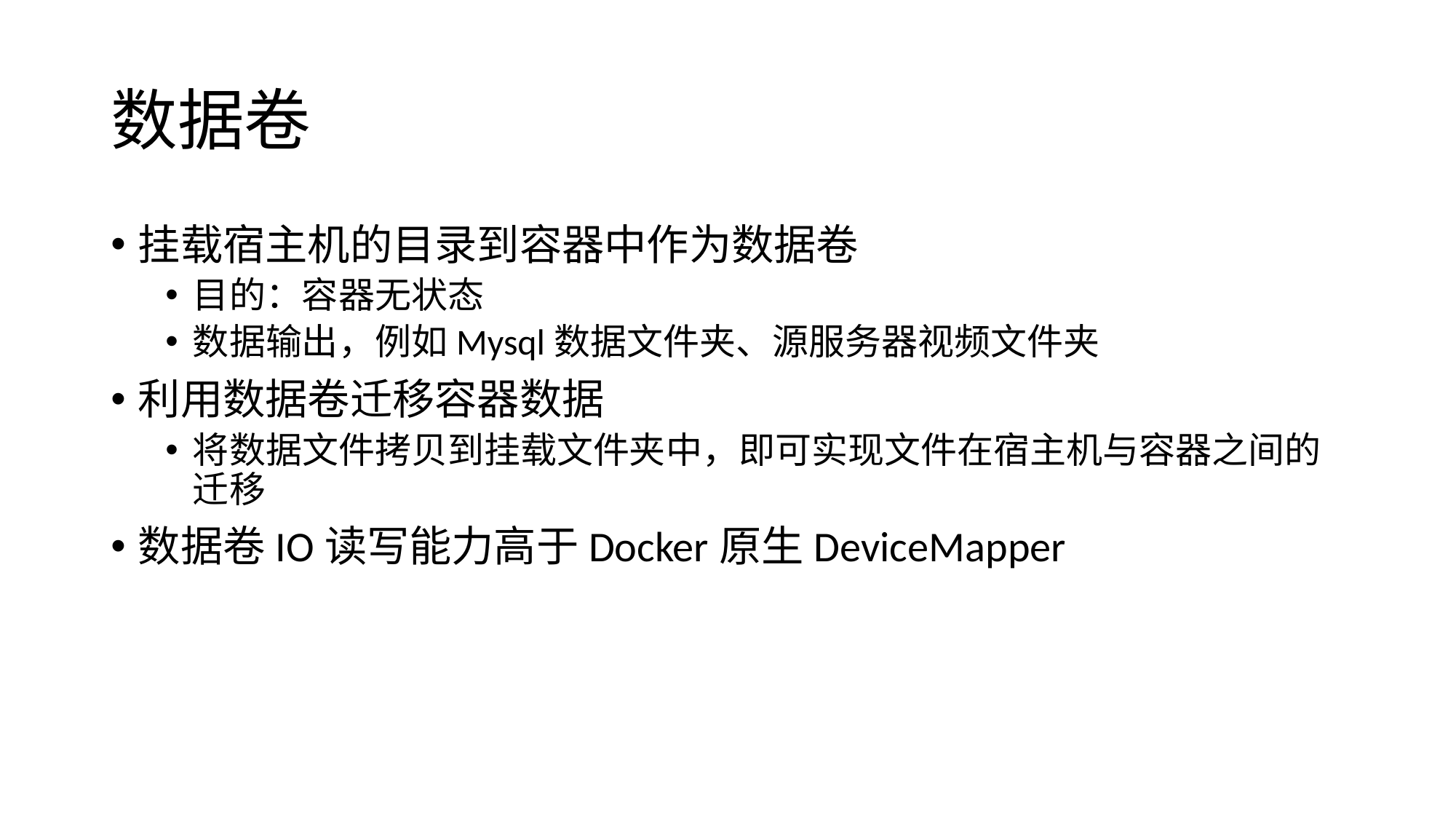

# 数据卷
挂载宿主机的目录到容器中作为数据卷
目的：容器无状态
数据输出，例如Mysql数据文件夹、源服务器视频文件夹
利用数据卷迁移容器数据
将数据文件拷贝到挂载文件夹中，即可实现文件在宿主机与容器之间的迁移
数据卷IO读写能力高于Docker原生DeviceMapper